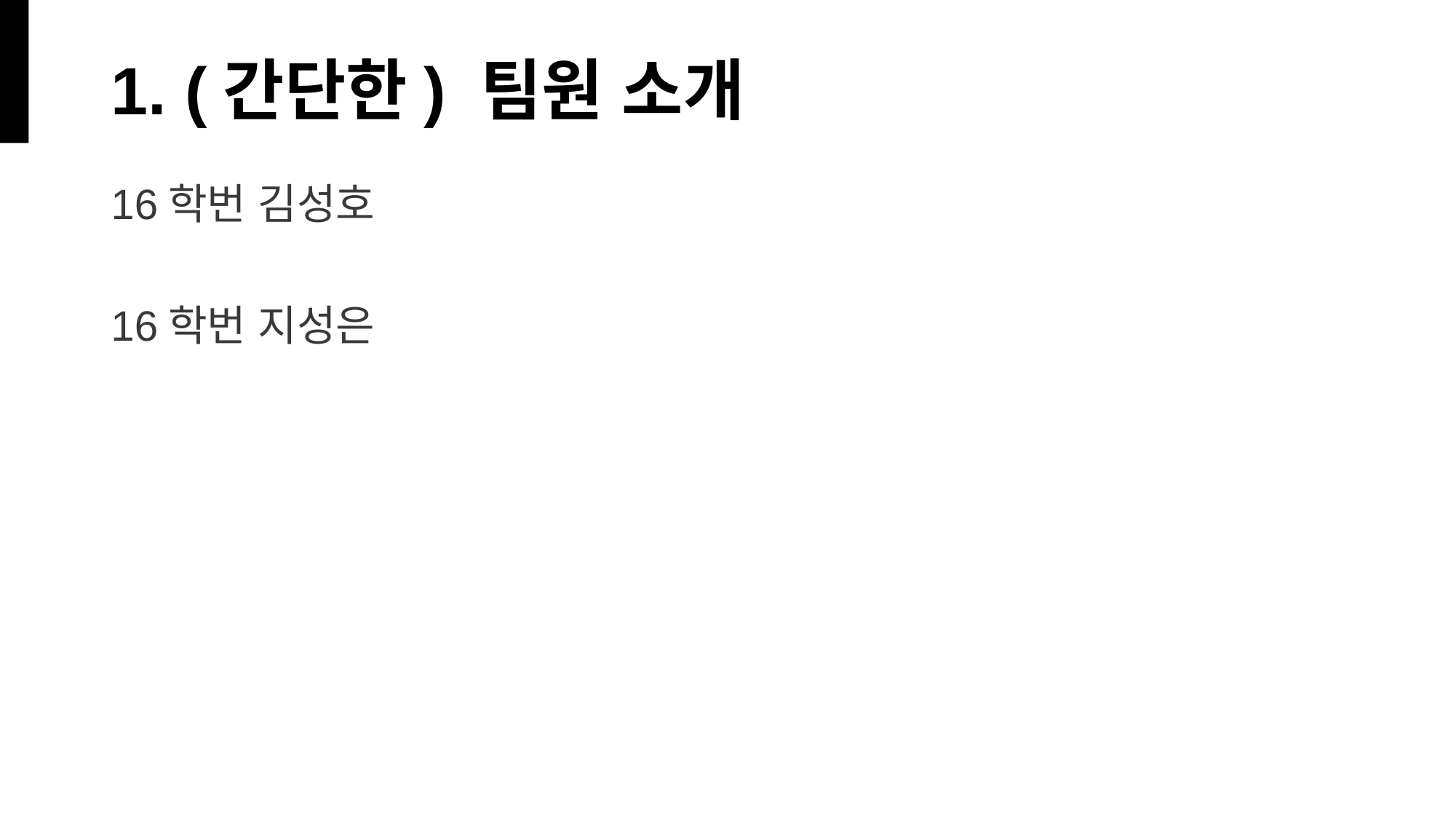

# 1. (간단한) 팀원 소개
16학번 김성호

16학번 지성은